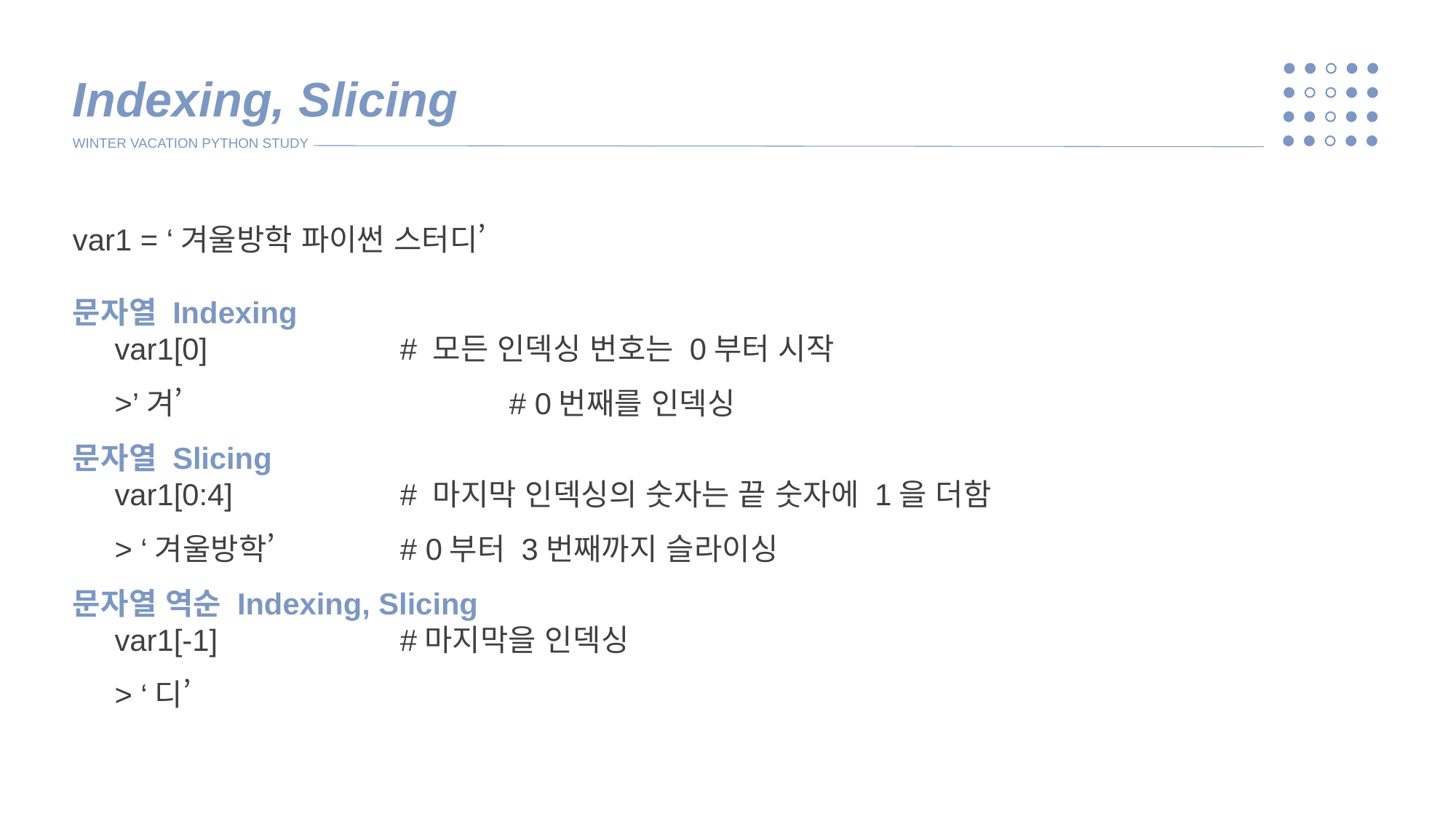

Indexing, Slicing
WINTER VACATION PYTHON STUDY

var1 = ‘겨울방학 파이썬 스터디’

문자열 Indexing
     var1[0]		# 모든 인덱싱 번호는 0부터 시작
     >’겨’			# 0번째를 인덱싱

문자열 Slicing
     var1[0:4]		# 마지막 인덱싱의 숫자는 끝 숫자에 1을 더함
     > ‘겨울방학’		# 0부터 3번째까지 슬라이싱

문자열 역순 Indexing, Slicing
     var1[-1] 		#마지막을 인덱싱
     > ‘디’